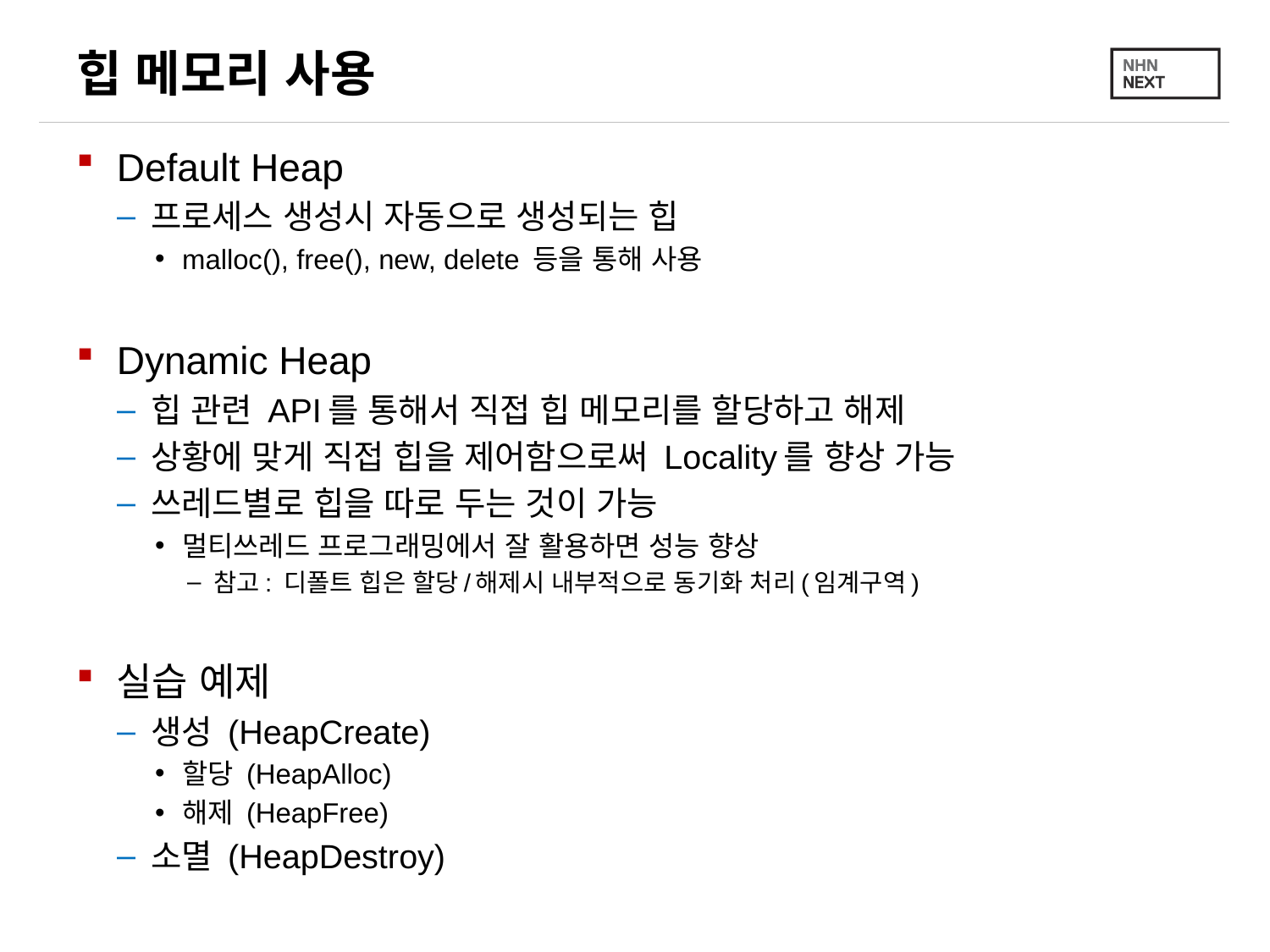

# 힙 메모리 사용
Default Heap
프로세스 생성시 자동으로 생성되는 힙
malloc(), free(), new, delete 등을 통해 사용

Dynamic Heap
힙 관련 API를 통해서 직접 힙 메모리를 할당하고 해제
상황에 맞게 직접 힙을 제어함으로써 Locality를 향상 가능
쓰레드별로 힙을 따로 두는 것이 가능
멀티쓰레드 프로그래밍에서 잘 활용하면 성능 향상
참고: 디폴트 힙은 할당/해제시 내부적으로 동기화 처리(임계구역)

실습 예제
생성 (HeapCreate)
할당 (HeapAlloc)
해제 (HeapFree)
소멸 (HeapDestroy)